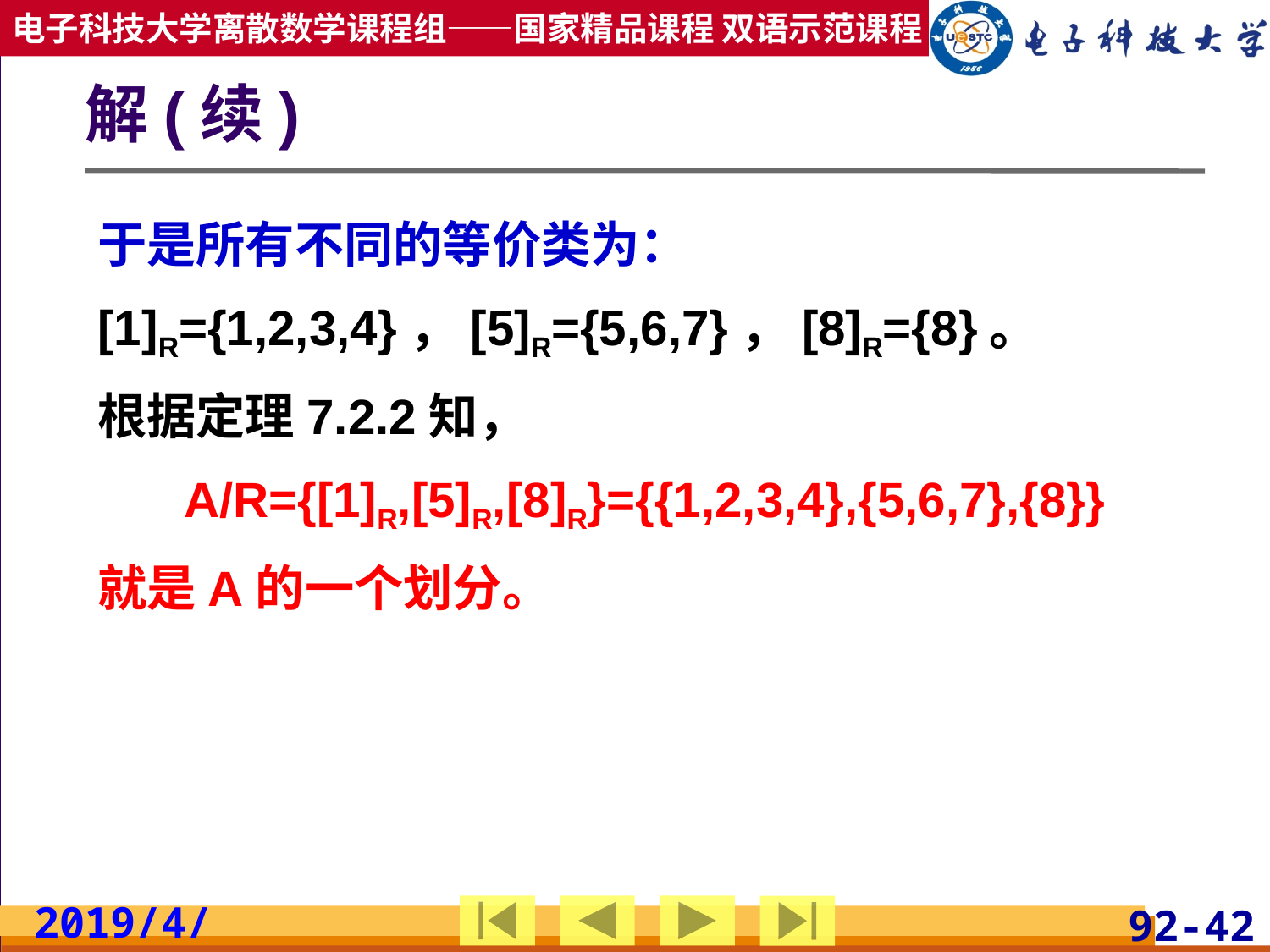

# 解(续)
于是所有不同的等价类为：
[1]R={1,2,3,4}，[5]R={5,6,7}，[8]R={8}。
根据定理7.2.2知，
A/R={[1]R,[5]R,[8]R}={{1,2,3,4},{5,6,7},{8}}
就是A的一个划分。
2019/4/17